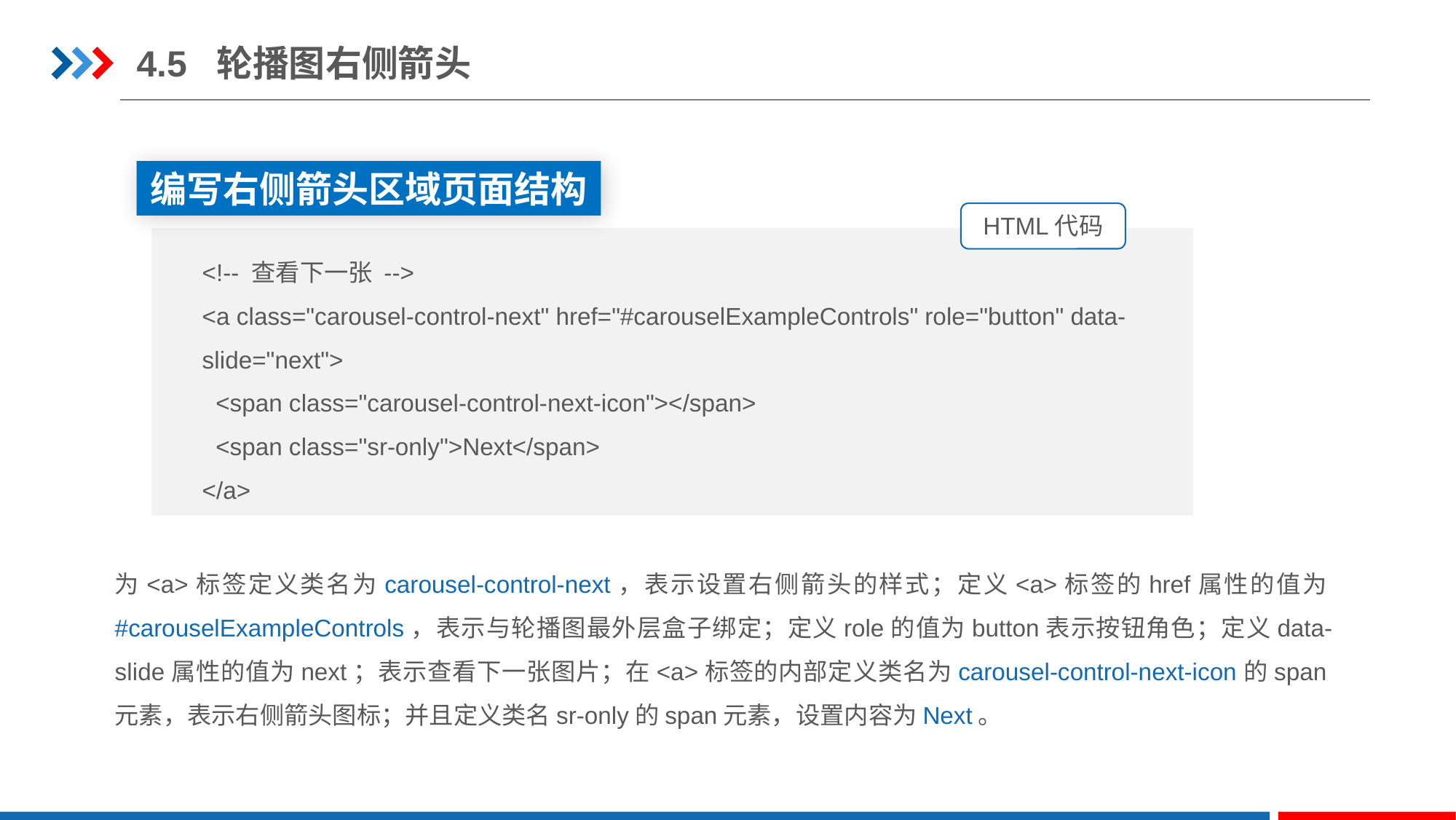

4.5  轮播图右侧箭头
编写右侧箭头区域页面结构
HTML代码

<!-- 查看下一张 -->
<a class="carousel-control-next" href="#carouselExampleControls" role="button" data-slide="next">
  <span class="carousel-control-next-icon"></span>
  <span class="sr-only">Next</span>
</a>
为<a>标签定义类名为carousel-control-next，表示设置右侧箭头的样式；定义<a>标签的href属性的值为#carouselExampleControls，表示与轮播图最外层盒子绑定；定义role的值为button表示按钮角色；定义data-slide属性的值为next；表示查看下一张图片；在<a>标签的内部定义类名为carousel-control-next-icon的span元素，表示右侧箭头图标；并且定义类名sr-only的span元素，设置内容为Next。